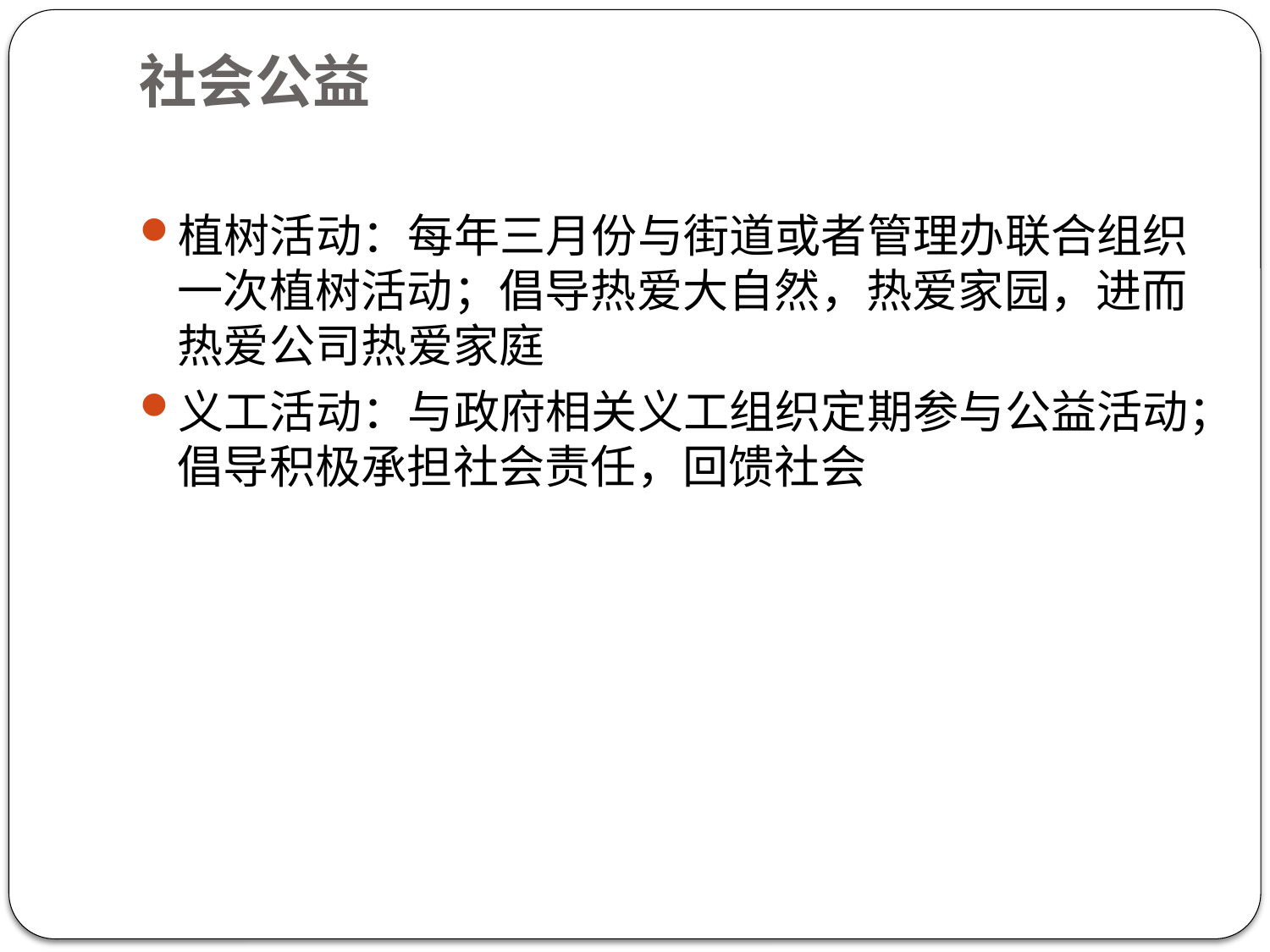

# 社会公益
植树活动：每年三月份与街道或者管理办联合组织一次植树活动；倡导热爱大自然，热爱家园，进而热爱公司热爱家庭
义工活动：与政府相关义工组织定期参与公益活动；倡导积极承担社会责任，回馈社会